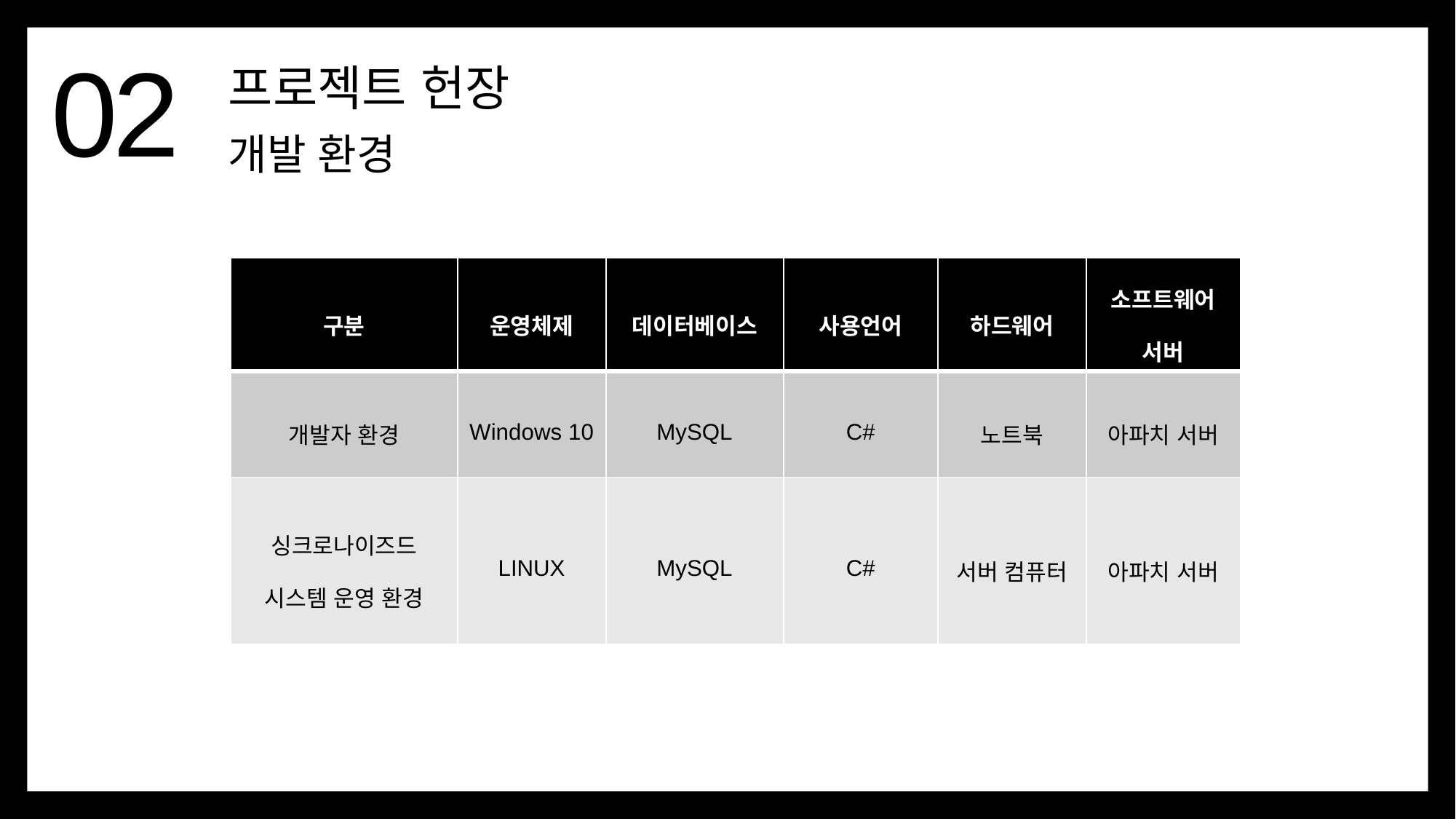

02
프로젝트 헌장
개발 환경
| 구분 | 운영체제 | 데이터베이스 | 사용언어 | 하드웨어 | 소프트웨어 서버 |
| --- | --- | --- | --- | --- | --- |
| 개발자 환경 | Windows 10 | MySQL | C# | 노트북 | 아파치 서버 |
| 싱크로나이즈드 시스템 운영 환경 | LINUX | MySQL | C# | 서버 컴퓨터 | 아파치 서버 |